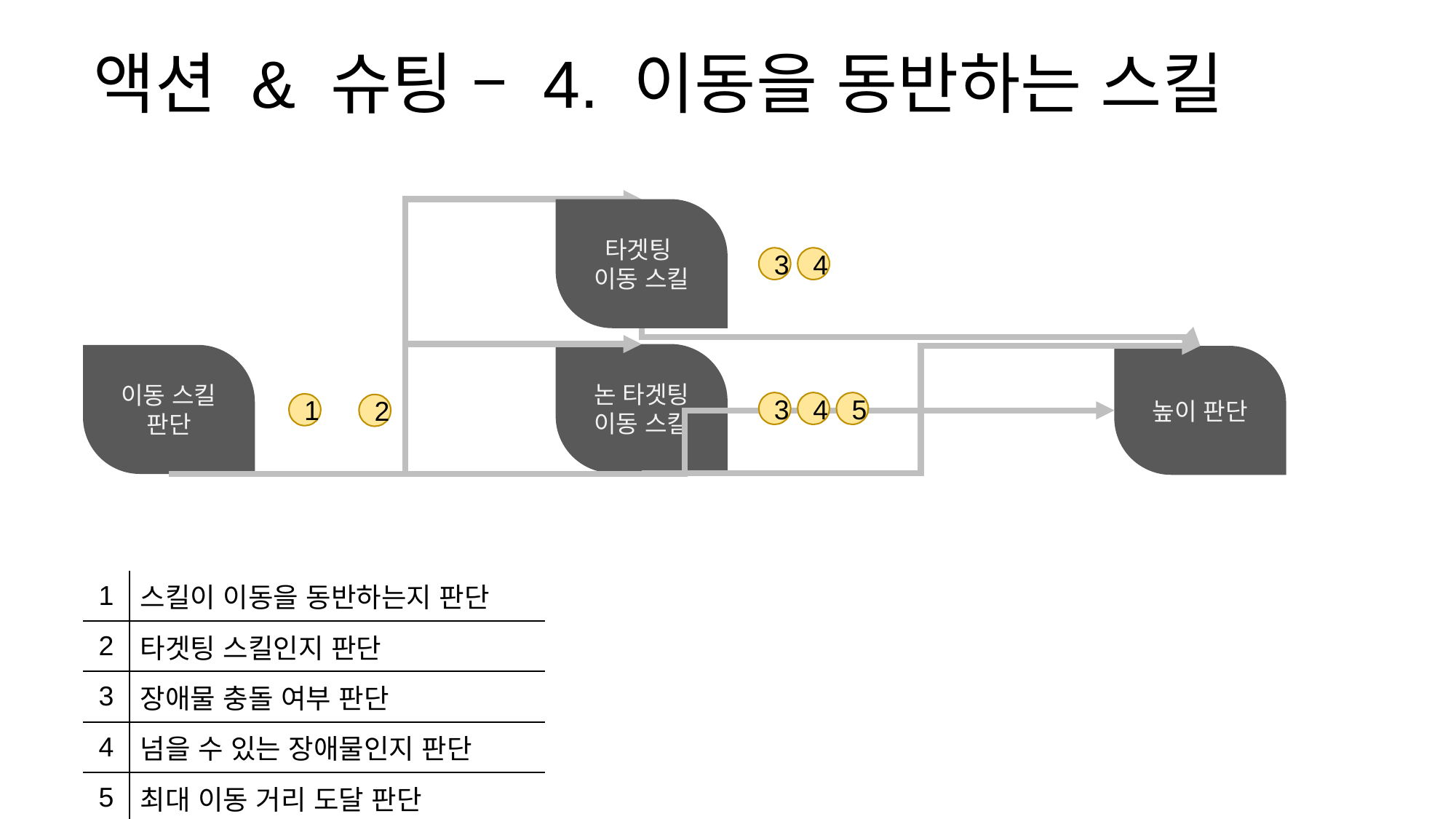

액션 & 슈팅 – 4. 이동을 동반하는 스킬
타겟팅
이동 스킬
3
4
논 타겟팅
이동 스킬
이동 스킬 판단
높이 판단
3
4
5
1
2
| 1 | 스킬이 이동을 동반하는지 판단 |
| --- | --- |
| 2 | 타겟팅 스킬인지 판단 |
| 3 | 장애물 충돌 여부 판단 |
| 4 | 넘을 수 있는 장애물인지 판단 |
| 5 | 최대 이동 거리 도달 판단 |